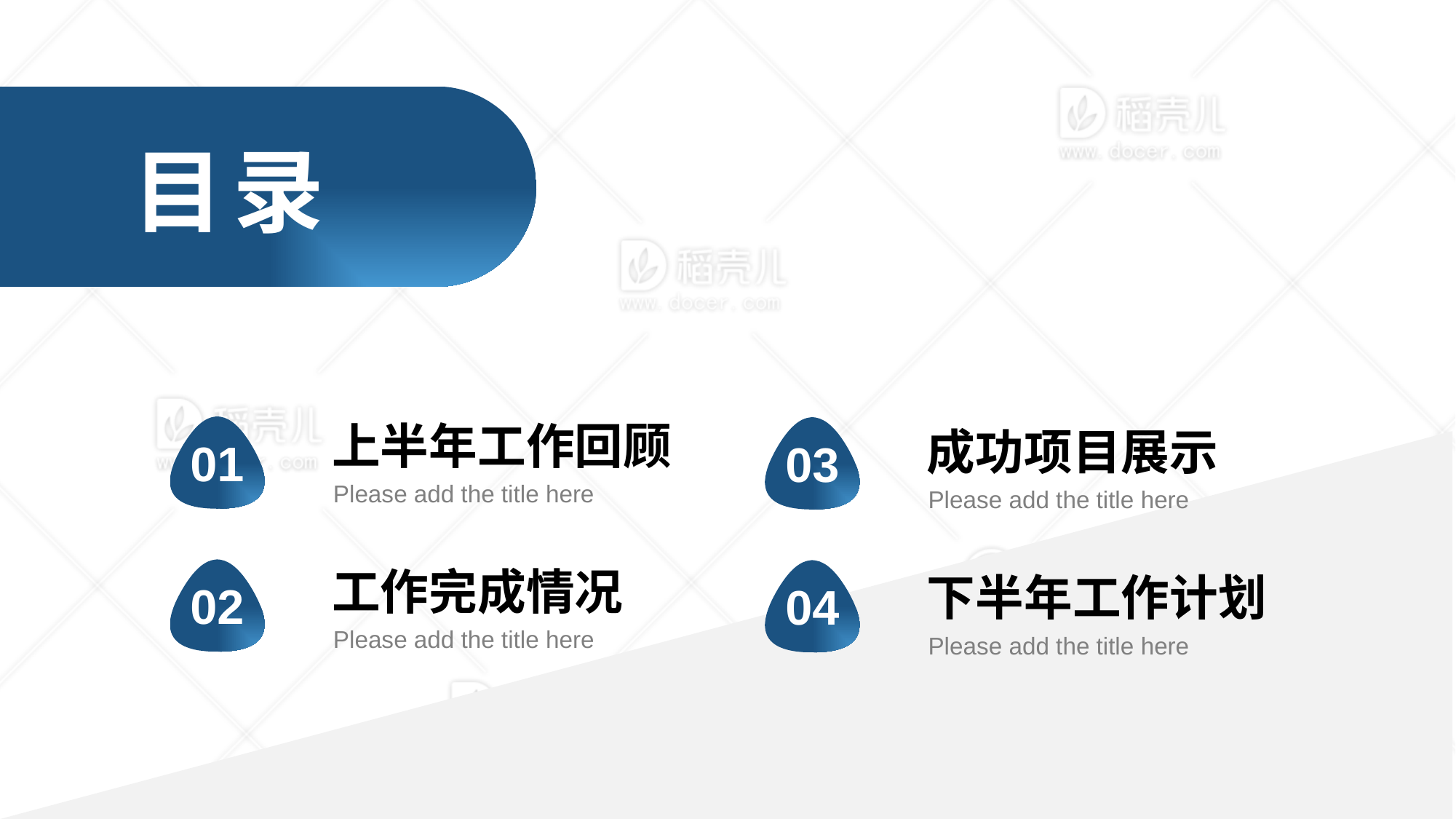

目录
上半年工作回顾
成功项目展示

01

03

Please add the title here
Please add the title here
工作完成情况

02

04
下半年工作计划
Please add the title here
Please add the title here